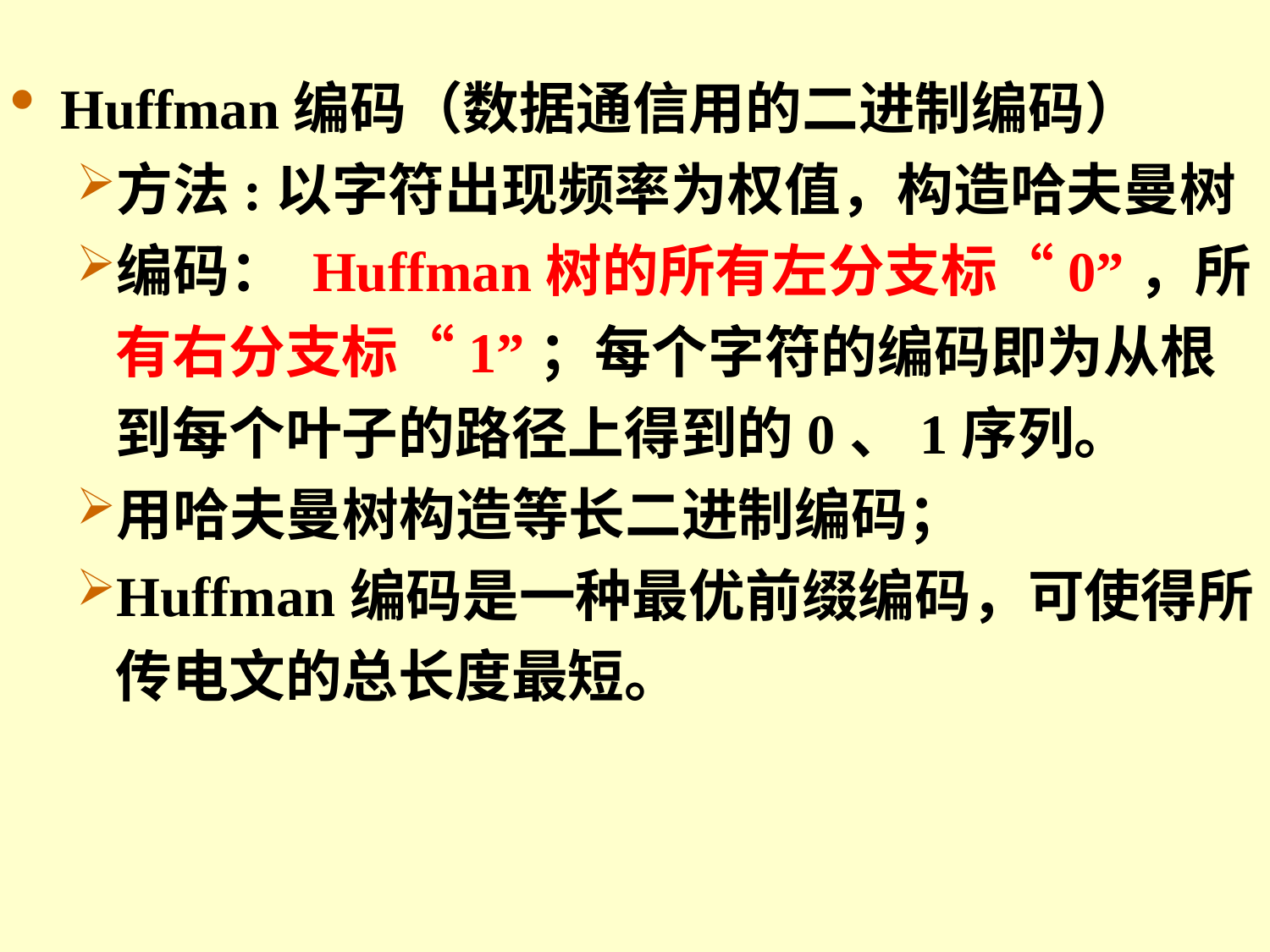

Huffman编码（数据通信用的二进制编码）
方法:以字符出现频率为权值，构造哈夫曼树
编码： Huffman树的所有左分支标“0”，所有右分支标“1”；每个字符的编码即为从根到每个叶子的路径上得到的0、1序列。
用哈夫曼树构造等长二进制编码；
Huffman编码是一种最优前缀编码，可使得所传电文的总长度最短。